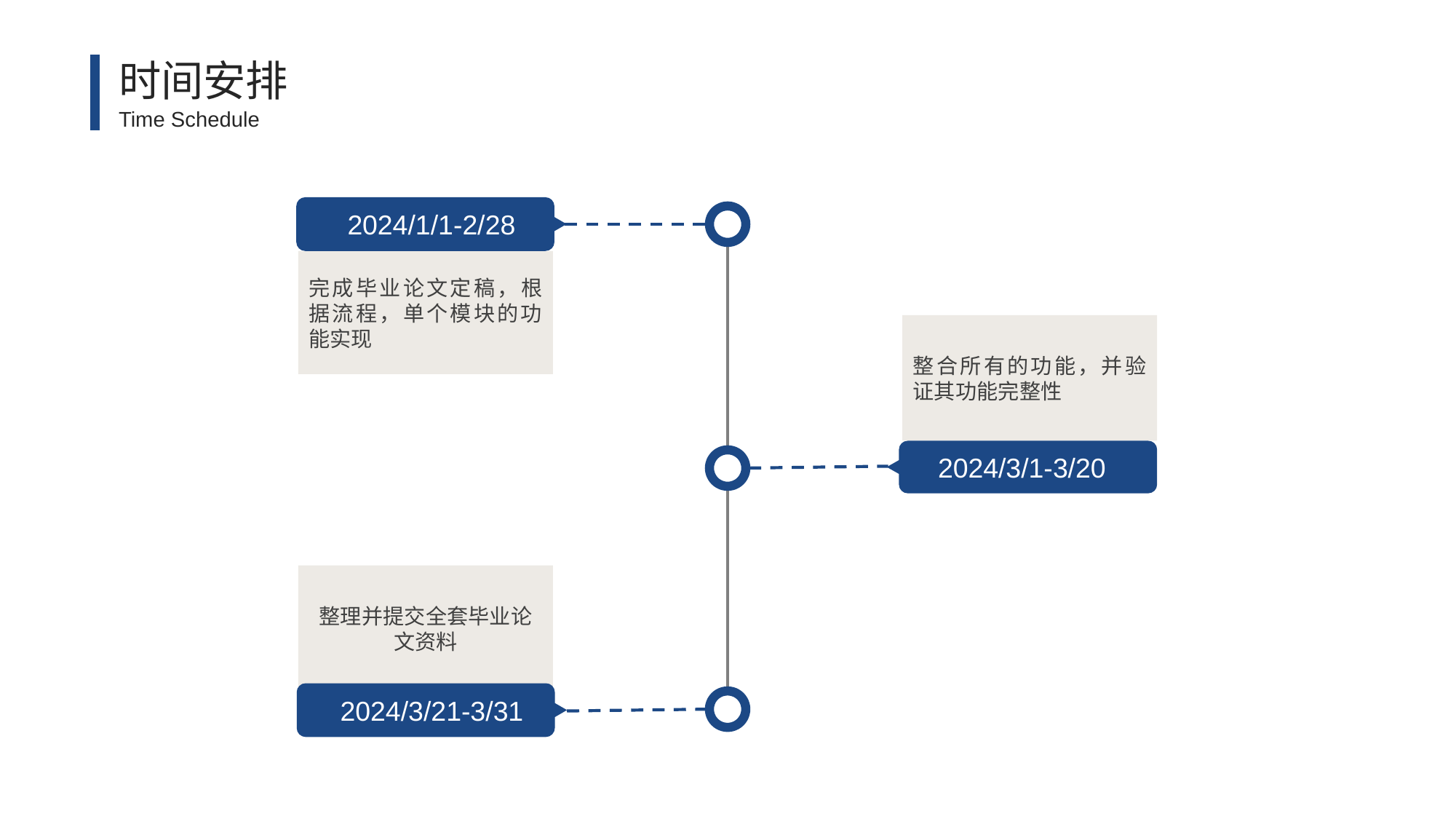

时间安排
Time Schedule
2024/1/1-2/28

完成毕业论文定稿，根据流程，单个模块的功能实现
整合所有的功能，并验证其功能完整性
2024/3/1-3/20

整理并提交全套毕业论文资料
2024/3/21-3/31